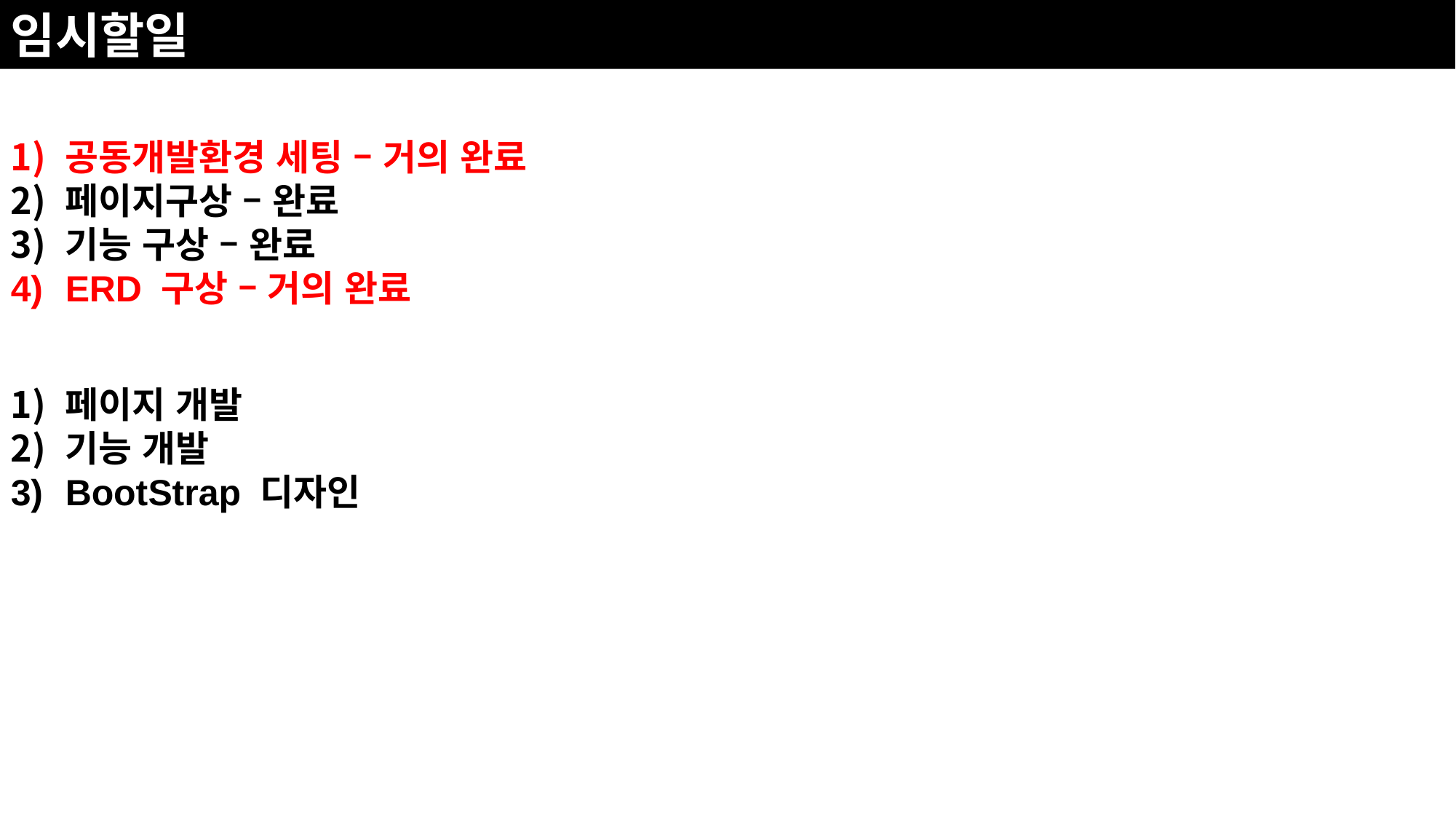

임시할일
공동개발환경 세팅 – 거의 완료
페이지구상 – 완료
기능 구상 – 완료
ERD 구상 – 거의 완료
페이지 개발
기능 개발
BootStrap 디자인